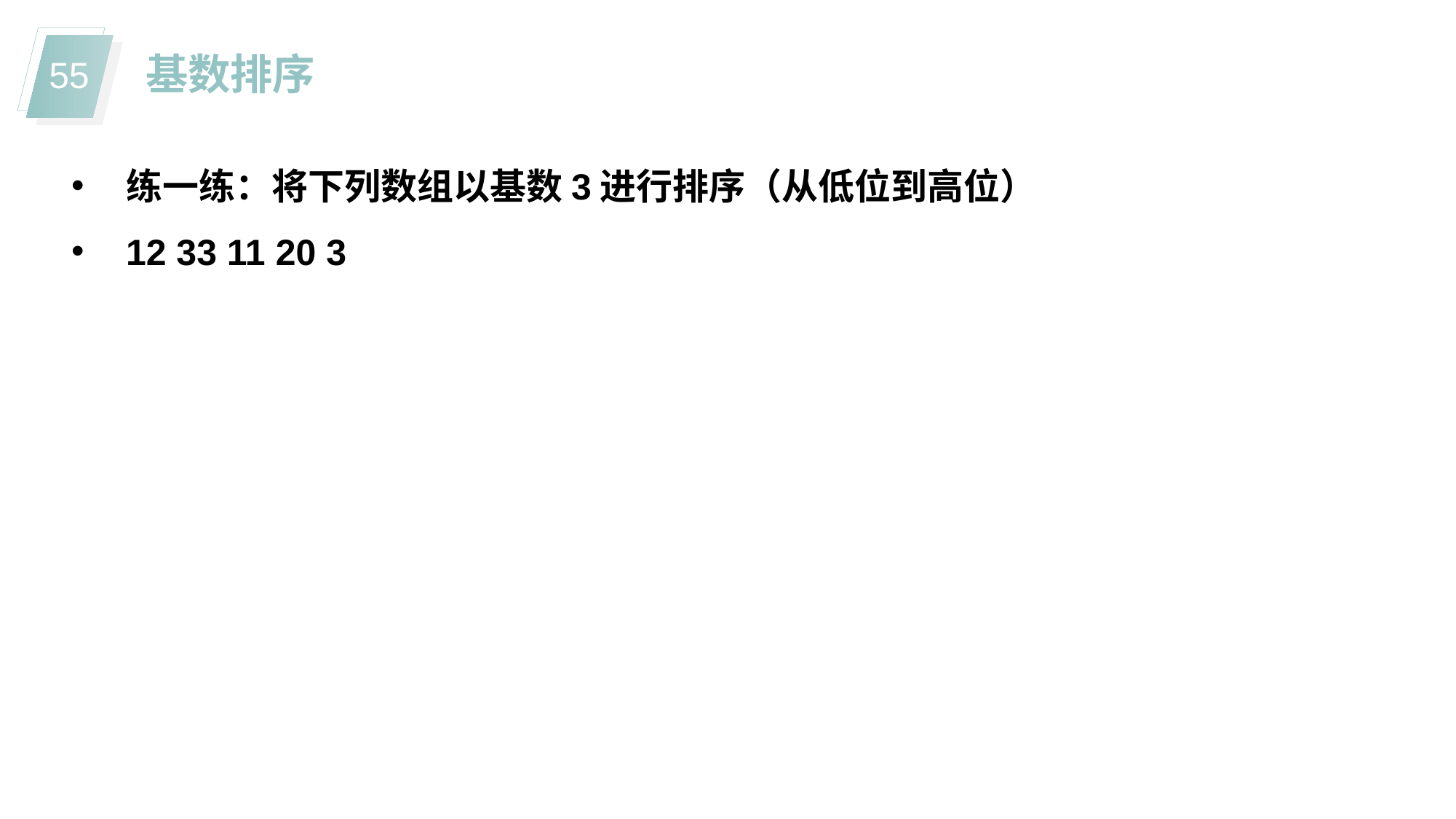

基数排序
练一练：将下列数组以基数3进行排序（从低位到高位）
12 33 11 20 3